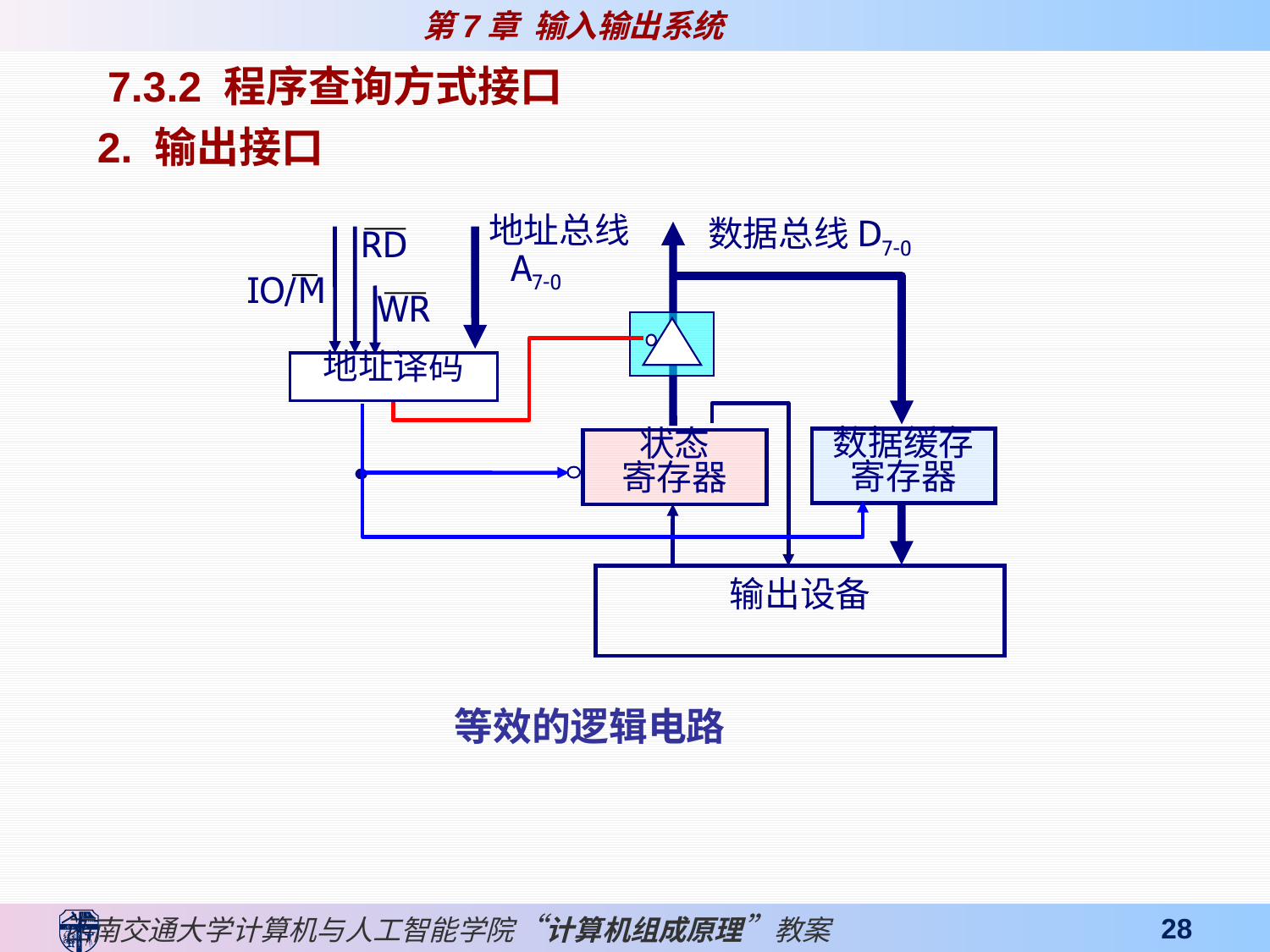

7.3.2 程序查询方式接口
2. 输出接口
RD

数据总线D7-0
地址总线
  A7-0

IO/M

WR

地址译码

数据缓存
寄存器
状态
寄存器

输出设备
等效的逻辑电路